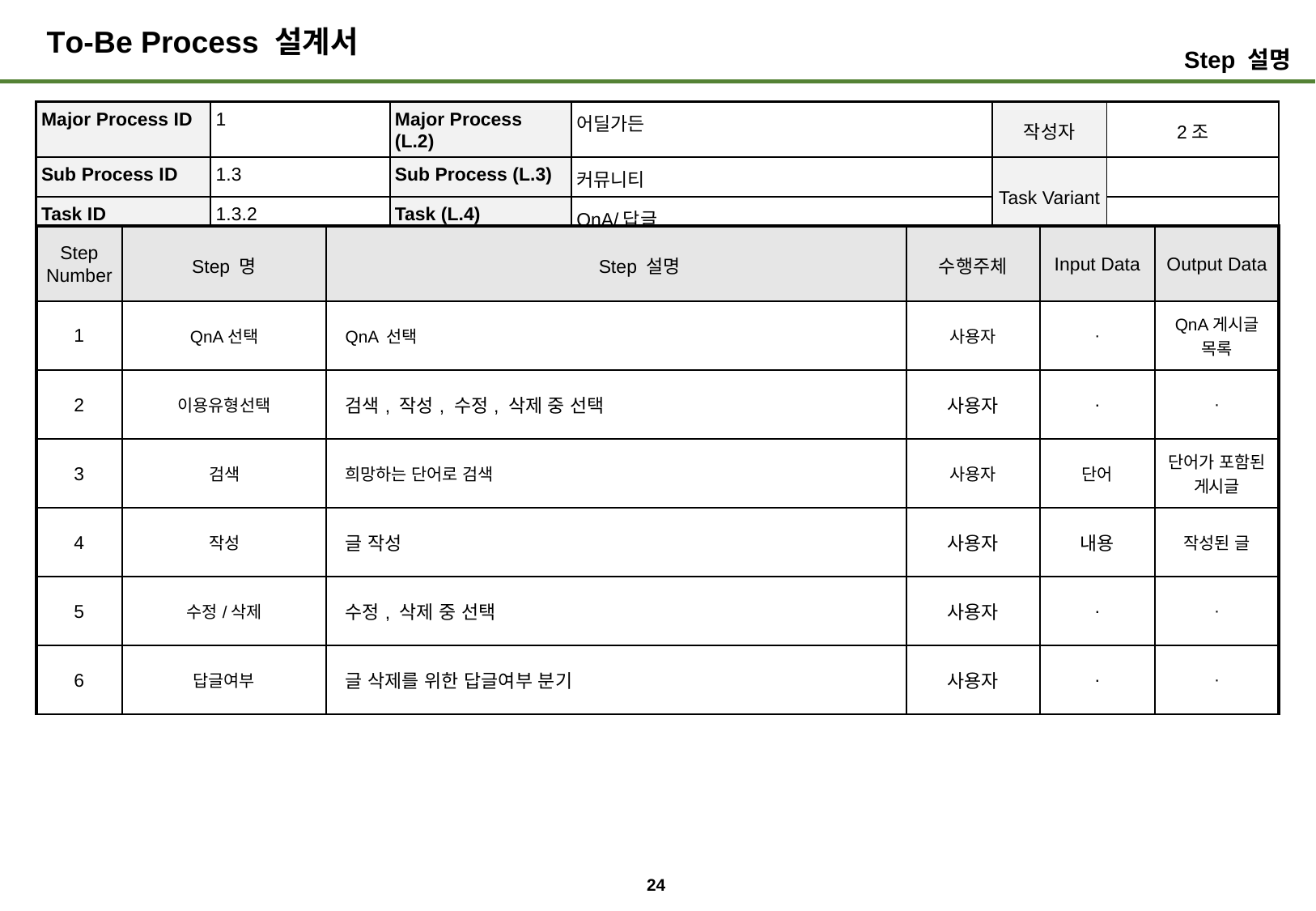

# To-Be Process 설계서
Step 설명
| Major Process ID | 1 | Major Process (L.2) | 어딜가든 | 작성자 | 2조 |
| --- | --- | --- | --- | --- | --- |
| Sub Process ID | 1.3 | Sub Process (L.3) | 커뮤니티 | Task Variant |  |
| Task ID | 1.3.2 | Task (L.4) | QnA/답글 |  |  |
| Step Number | Step 명 | Step 설명 | 수행주체 | Input Data | Output Data |
| --- | --- | --- | --- | --- | --- |
| 1 | QnA선택 | QnA 선택 | 사용자 | · | QnA게시글 목록 |
| 2 | 이용유형선택 | 검색, 작성, 수정, 삭제 중 선택 | 사용자 | · | · |
| 3 | 검색 | 희망하는 단어로 검색 | 사용자 | 단어 | 단어가 포함된 게시글 |
| 4 | 작성 | 글 작성 | 사용자 | 내용 | 작성된 글 |
| 5 | 수정/삭제 | 수정, 삭제 중 선택 | 사용자 | · | · |
| 6 | 답글여부 | 글 삭제를 위한 답글여부 분기 | 사용자 | · | · |